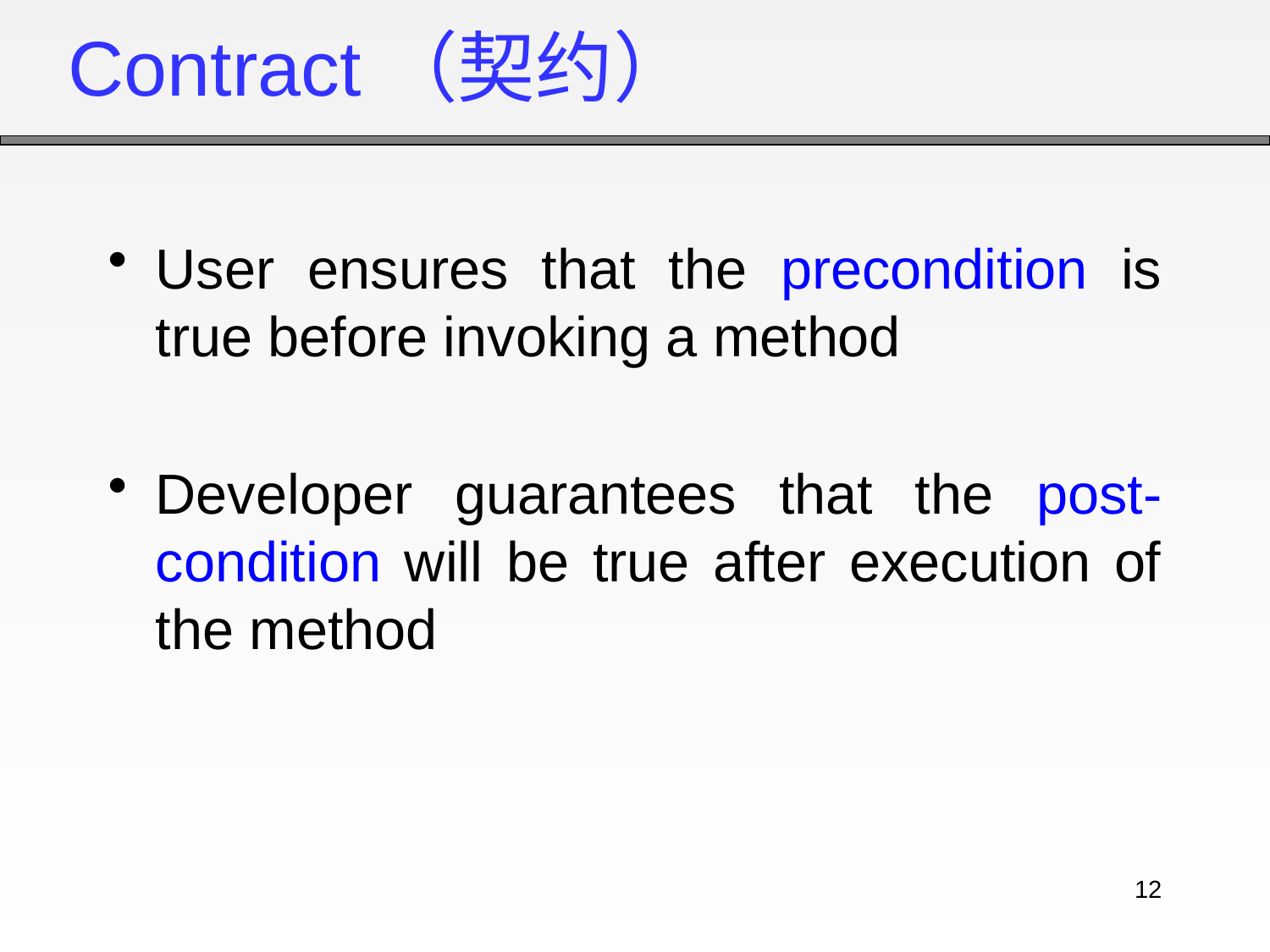

# Contract（契约）
User ensures that the precondition is true before invoking a method

Developer guarantees that the post- condition will be true after execution of the method
12